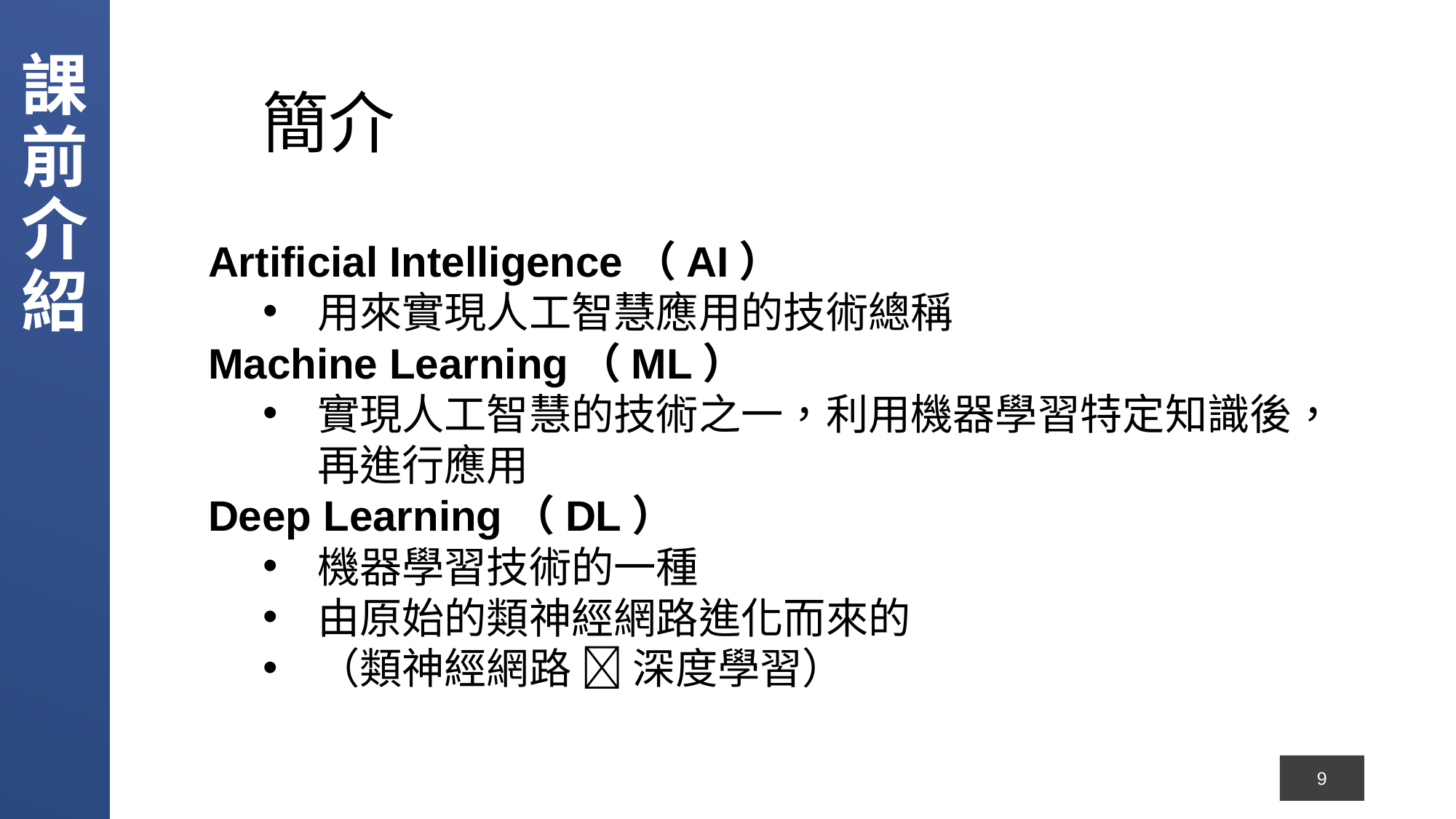

# 課前介紹
簡介
Artificial Intelligence（AI）
用來實現人工智慧應用的技術總稱
Machine Learning（ML）
實現人工智慧的技術之一，利用機器學習特定知識後，再進行應用
Deep Learning（DL）
機器學習技術的一種
由原始的類神經網路進化而來的
（類神經網路 → 深度學習）

9